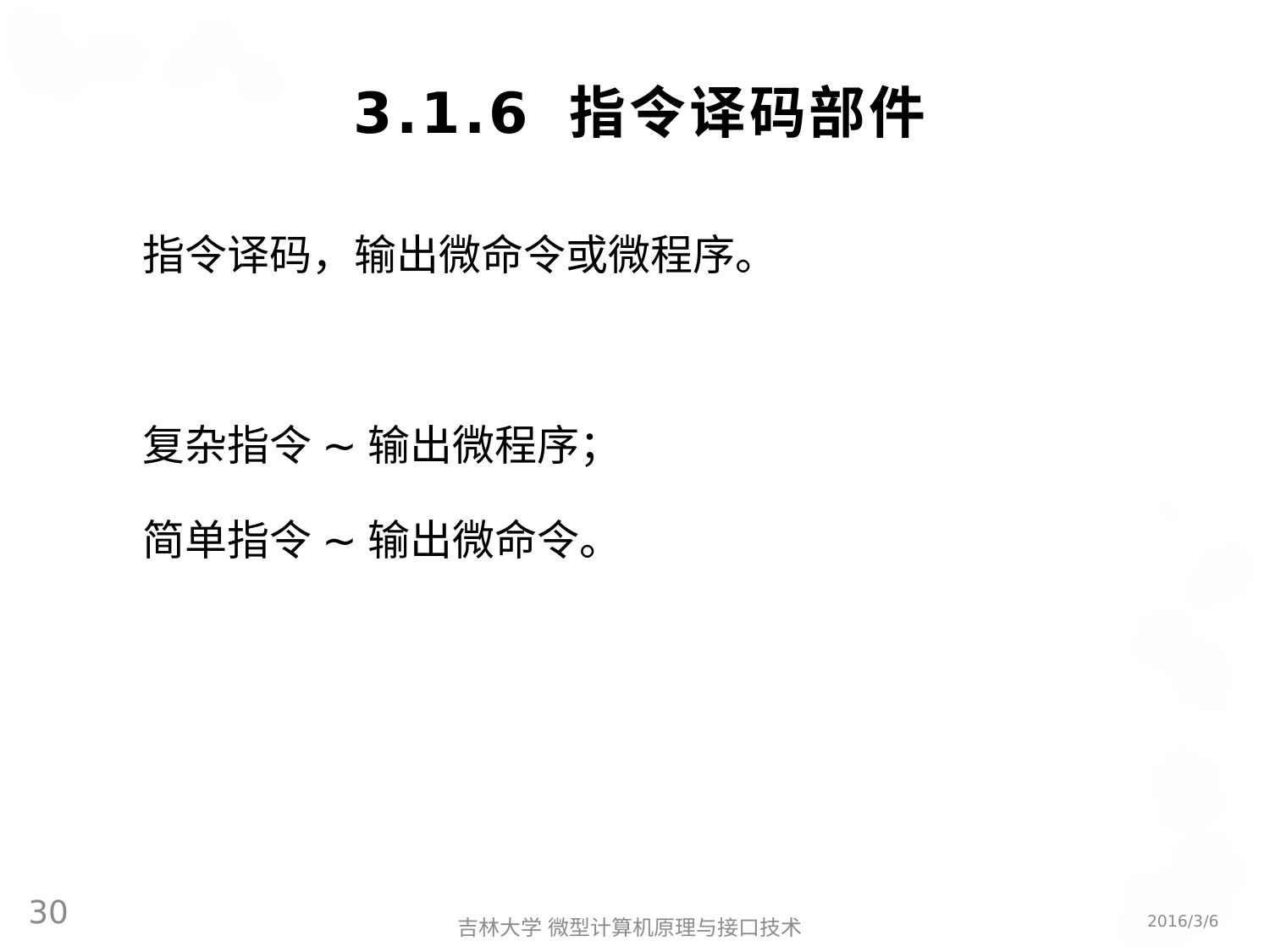

# 3.1.6 指令译码部件
指令译码，输出微命令或微程序。

复杂指令~输出微程序；
简单指令~输出微命令。
30
2016/3/6
吉林大学 微型计算机原理与接口技术